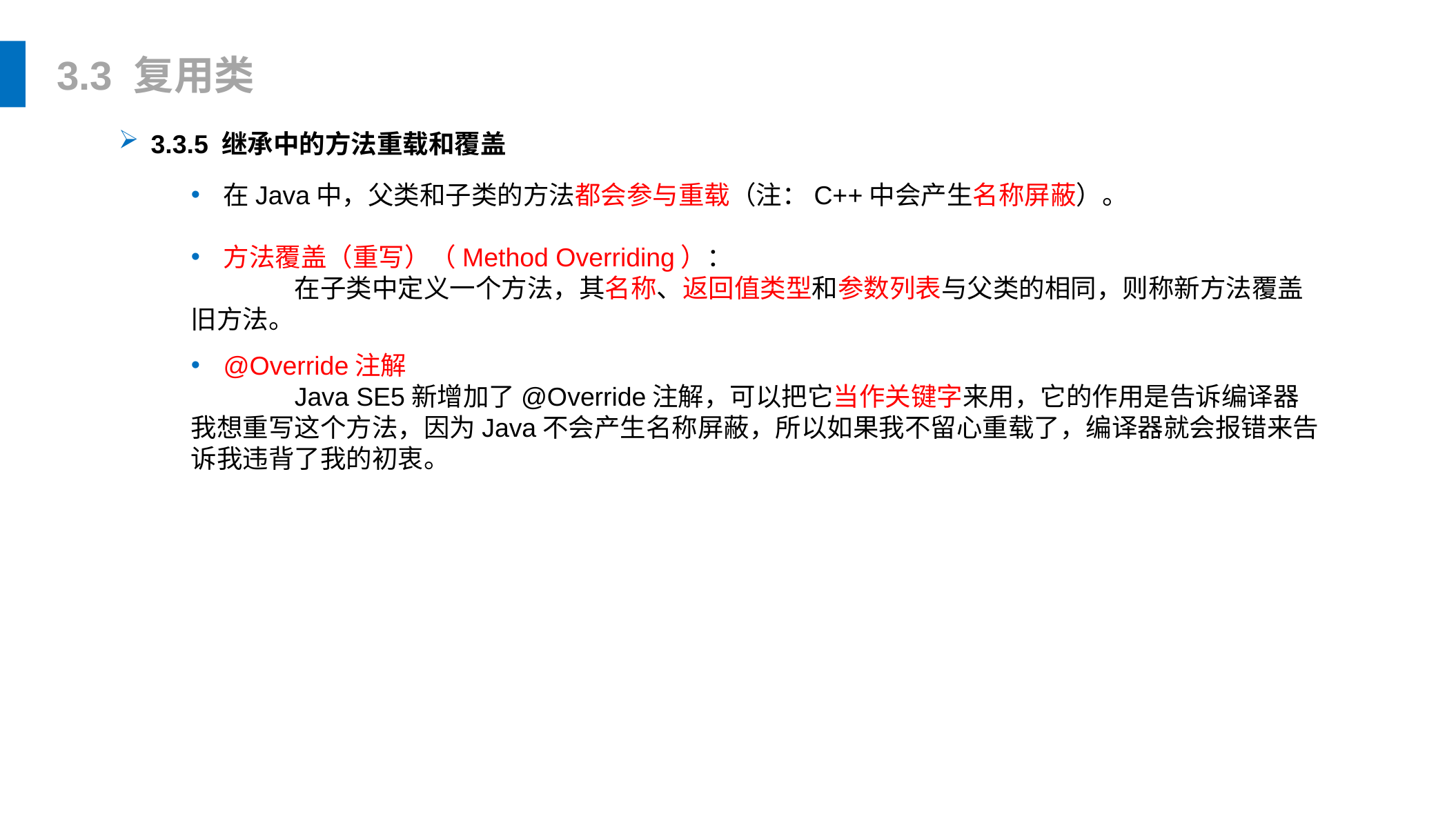

3.3 复用类
3.3.5 继承中的方法重载和覆盖
在Java中，父类和子类的方法都会参与重载（注：C++中会产生名称屏蔽）。

方法覆盖（重写）（Method Overriding）：
	在子类中定义一个方法，其名称、返回值类型和参数列表与父类的相同，则称新方法覆盖旧方法。

@Override注解
	Java SE5新增加了@Override注解，可以把它当作关键字来用，它的作用是告诉编译器我想重写这个方法，因为Java不会产生名称屏蔽，所以如果我不留心重载了，编译器就会报错来告诉我违背了我的初衷。